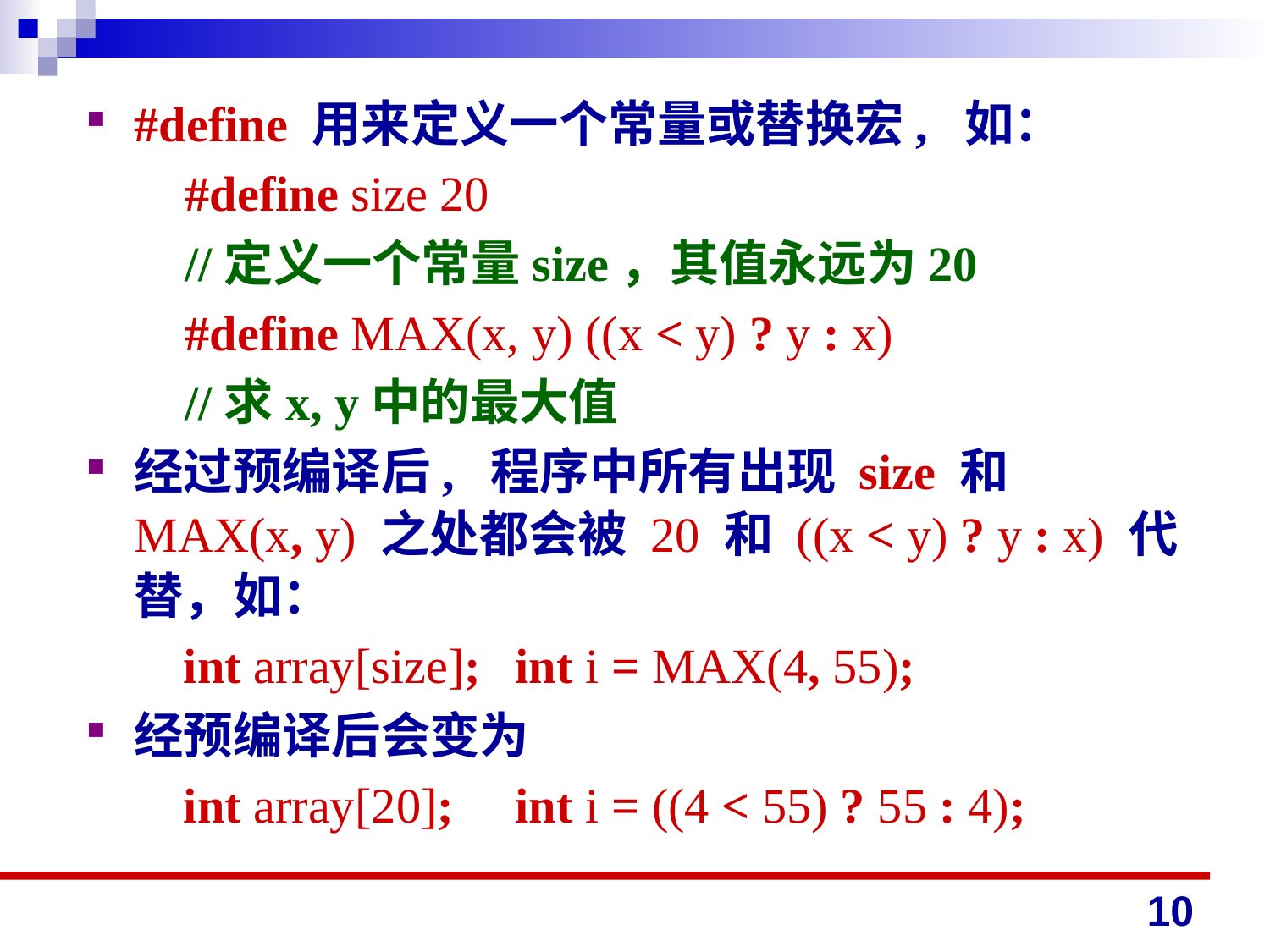

#define 用来定义一个常量或替换宏,  如：
        #define size 20
        //定义一个常量size，其值永远为20
        #define MAX(x, y) ((x < y) ? y : x)
        //求x, y中的最大值
经过预编译后,  程序中所有出现 size 和 MAX(x, y) 之处都会被 20 和 ((x < y) ? y : x) 代替，如：
	    int array[size];	int i = MAX(4, 55);
经预编译后会变为
  	    int array[20];	int i = ((4 < 55) ? 55 : 4);
10